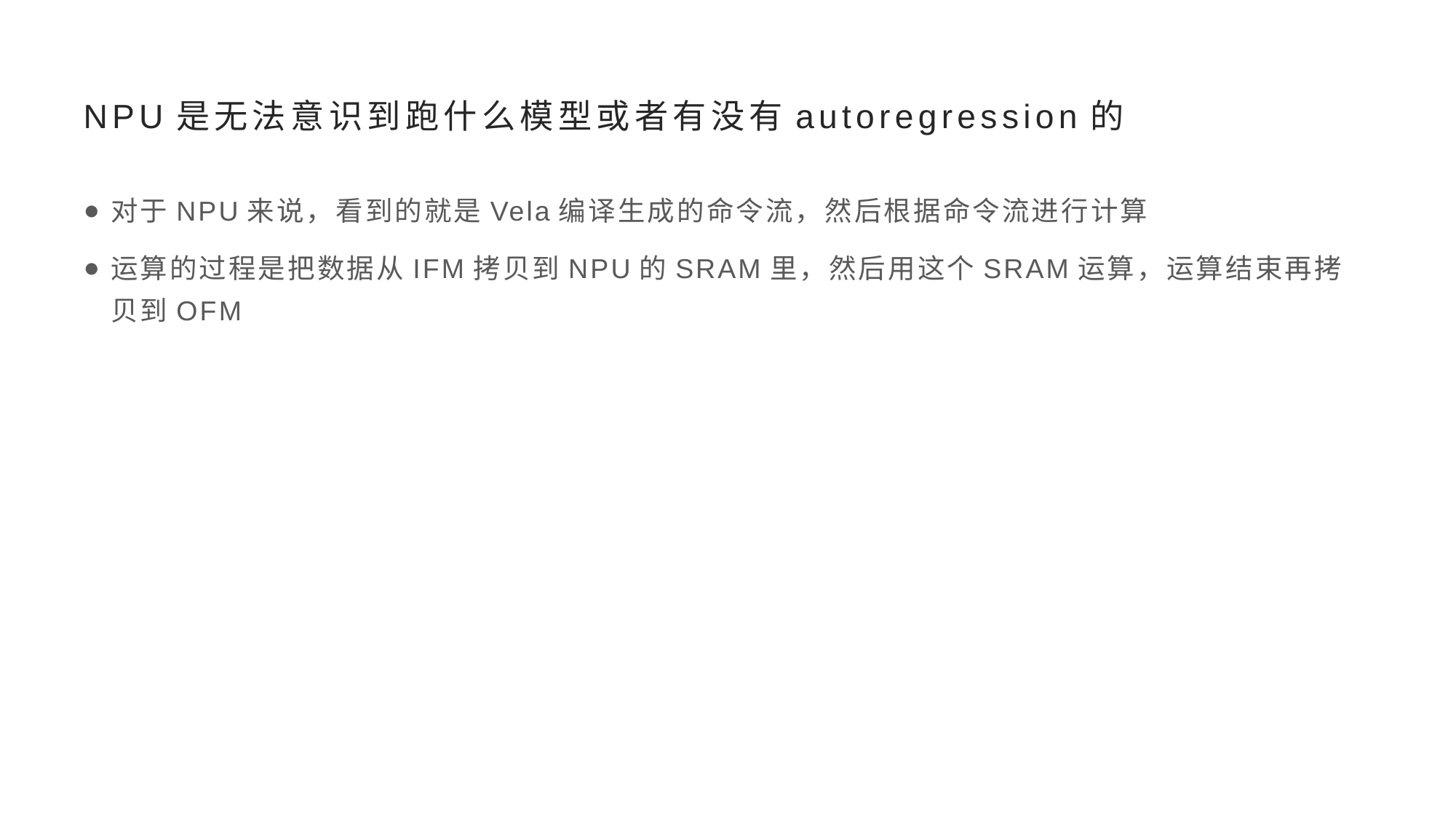

# NPU是无法意识到跑什么模型或者有没有autoregression的
对于NPU来说，看到的就是Vela编译生成的命令流，然后根据命令流进行计算
运算的过程是把数据从IFM拷贝到NPU的SRAM里，然后用这个SRAM运算，运算结束再拷贝到OFM